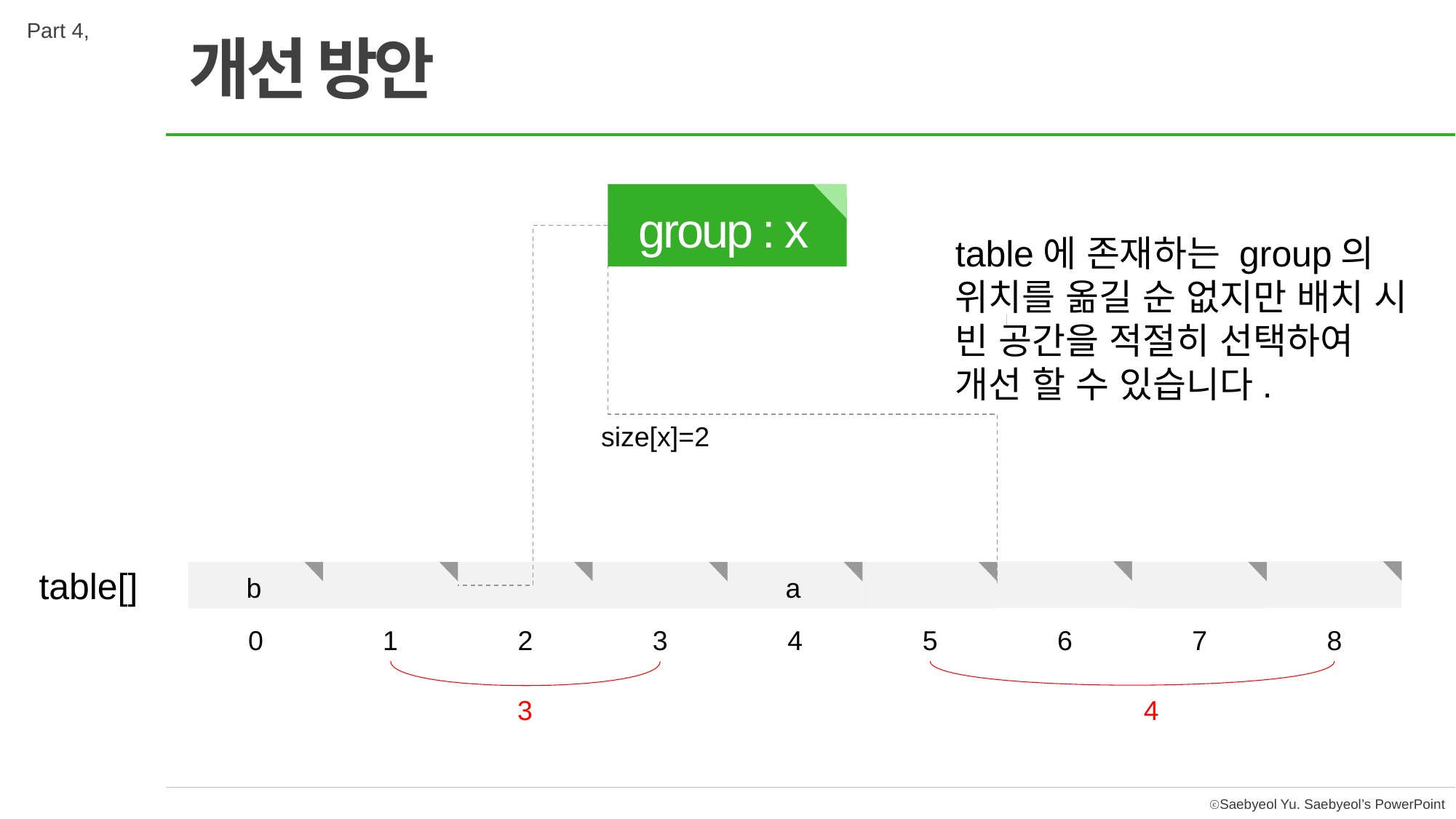

Part 4,
개선 방안
group : x

table에 존재하는 group의 위치를 옮길 순 없지만 배치 시 빈 공간을 적절히 선택하여 개선 할 수 있습니다.
size[x]=2
table[]

a

b

1
2
5
6
8
0
3
4
7
3
4